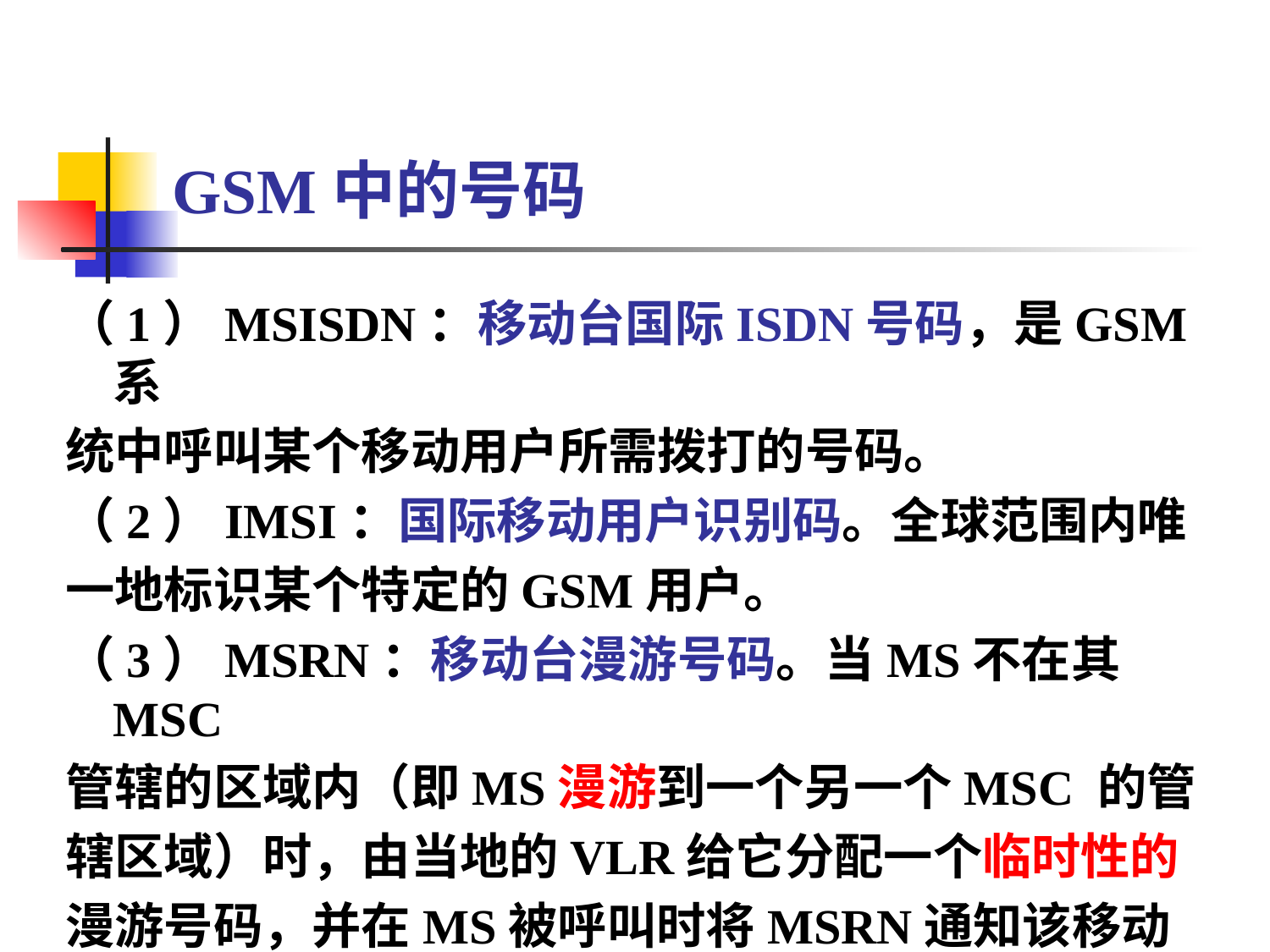

# GSM中的号码
（1）MSISDN：移动台国际ISDN号码，是GSM系
统中呼叫某个移动用户所需拨打的号码。
（2）IMSI：国际移动用户识别码。全球范围内唯
一地标识某个特定的GSM用户。
（3）MSRN：移动台漫游号码。当MS不在其MSC
管辖的区域内（即MS漫游到一个另一个MSC 的管
辖区域）时，由当地的VLR给它分配一个临时性的
漫游号码，并在MS被呼叫时将MSRN通知该移动台
的HLR，用于建立通信路由。